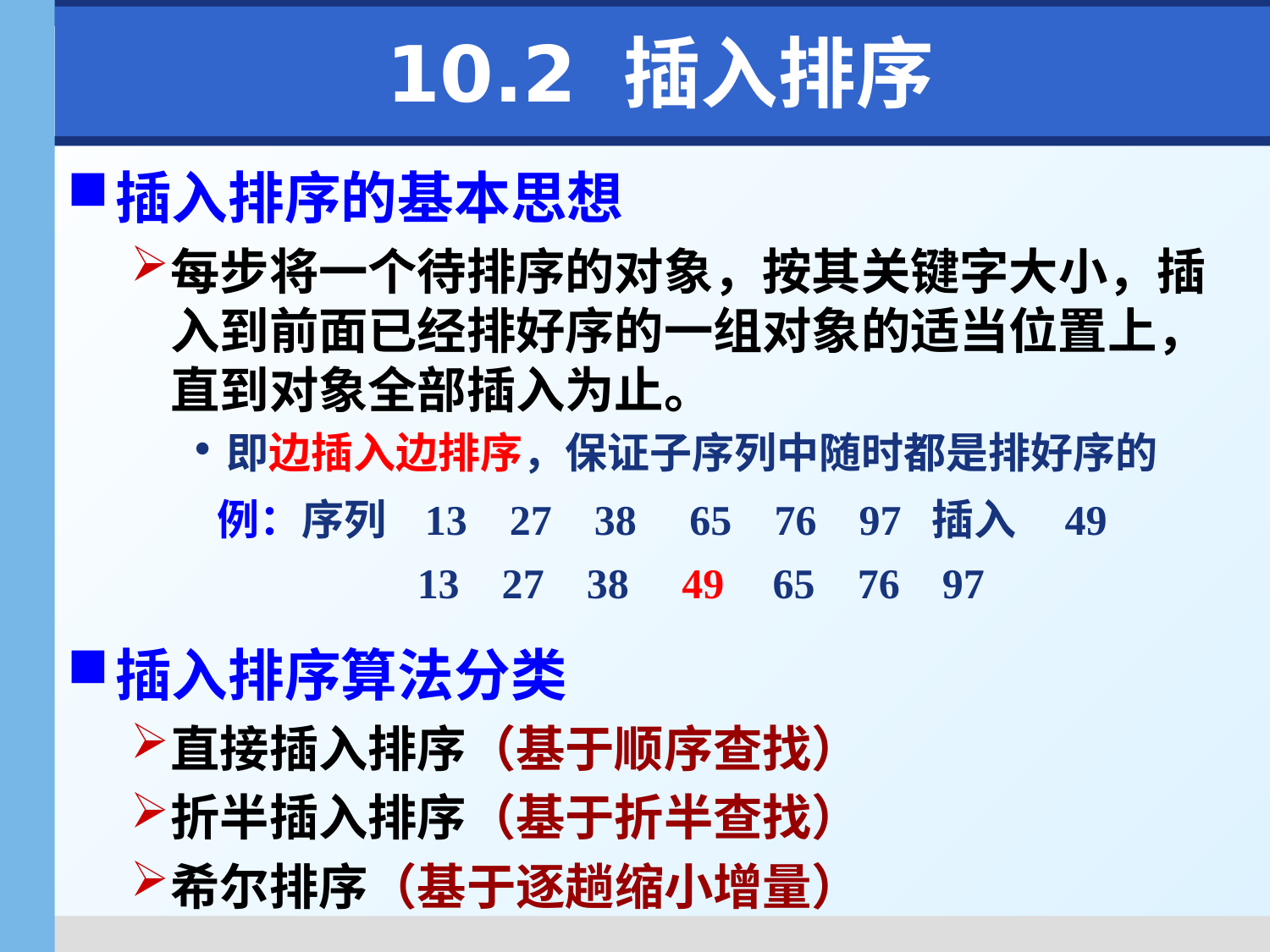

# 10.2 插入排序
插入排序的基本思想
每步将一个待排序的对象，按其关键字大小，插入到前面已经排好序的一组对象的适当位置上，直到对象全部插入为止。
即边插入边排序，保证子序列中随时都是排好序的

插入排序算法分类
直接插入排序（基于顺序查找）
折半插入排序（基于折半查找）
希尔排序（基于逐趟缩小增量）

例：序列   13    27    38     65    76    97
插入    49
13    27    38     49     65    76    97